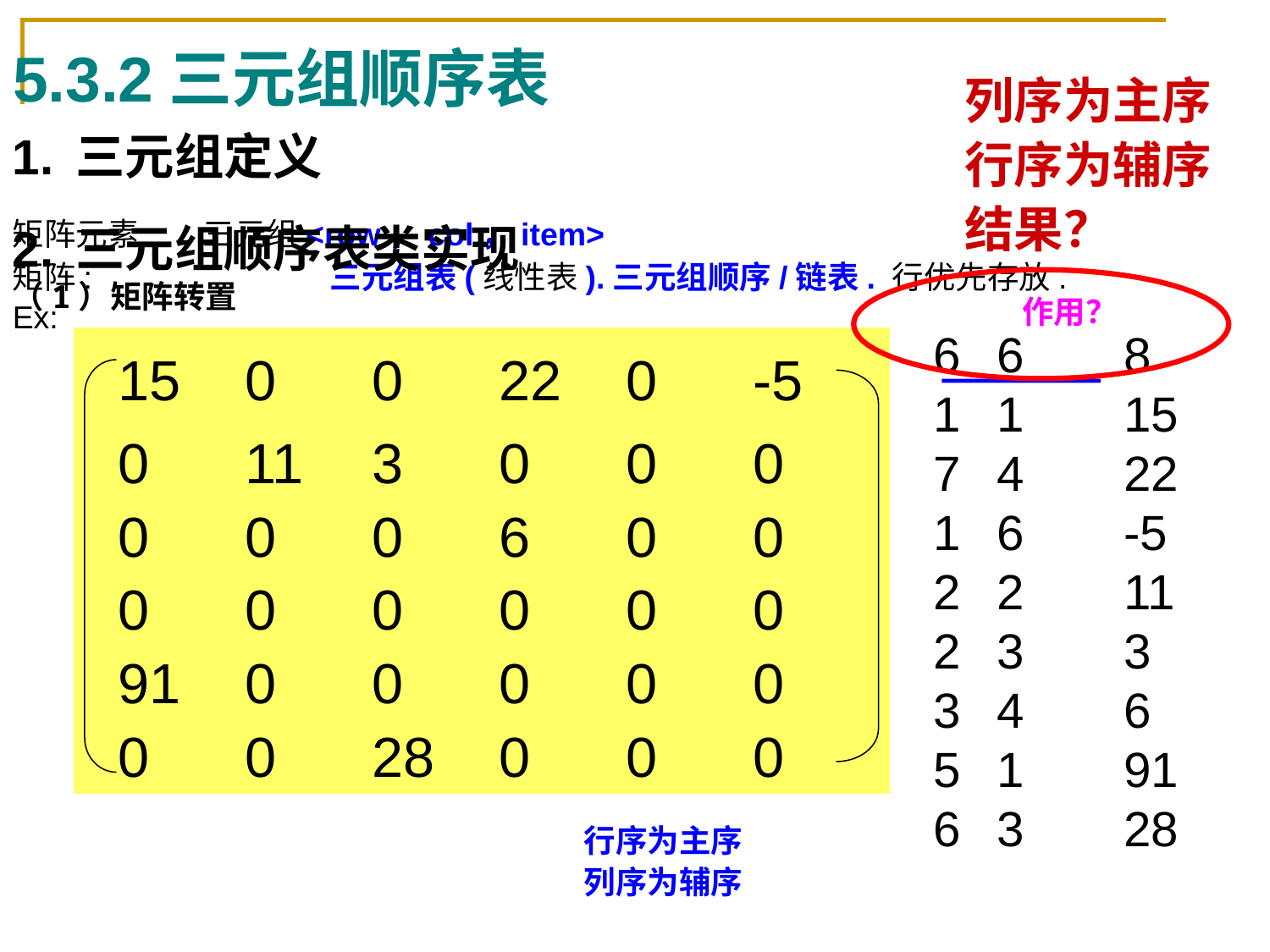

# 5.3.2三元组顺序表
列序为主序
行序为辅序
结果？
1. 	三元组定义
矩阵元素:	三元组<row，col，item>
矩阵:		三元组表(线性表).三元组顺序/链表. 行优先存放.
Ex:
2. 	三元组顺序表类实现
（1）矩阵转置
             作用？
6	8
1	1	15
4	22
1	6	-5
2	2	11
2	3	3
3	4	6
5	1	91
6	3	28

15	0	0	22	0	-5
0	11	3	0	0	0
0	0	0	6	0	0
0	0	0	0	0	0
91	0	0	0	0	0
0	0	28	0	0	0

行序为主序
列序为辅序